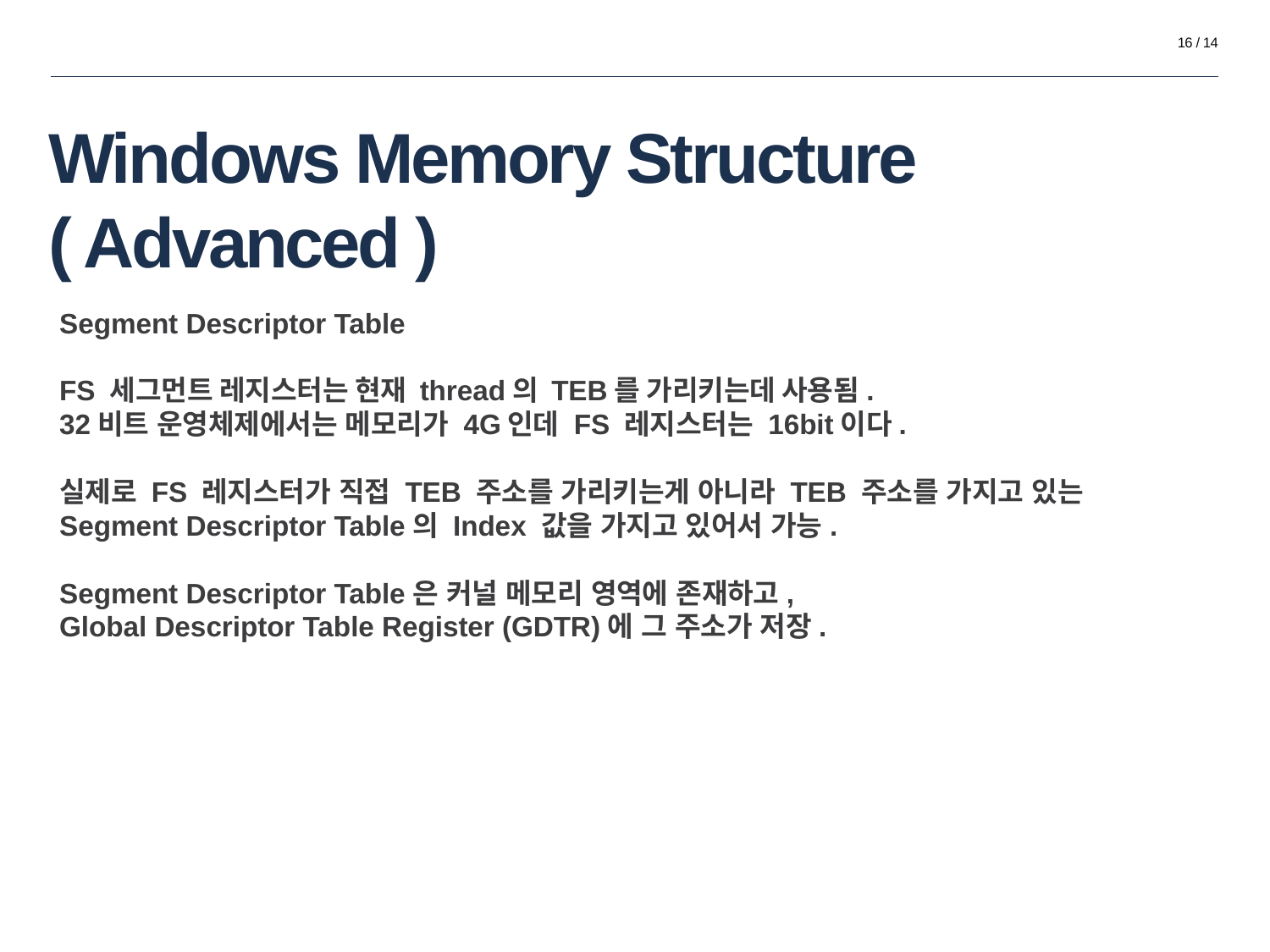

16 / 14
# Windows Memory Structure
( Advanced )
Segment Descriptor Table

FS 세그먼트 레지스터는 현재 thread의 TEB를 가리키는데 사용됨.
32비트 운영체제에서는 메모리가 4G인데 FS 레지스터는 16bit이다.

실제로 FS 레지스터가 직접 TEB 주소를 가리키는게 아니라 TEB 주소를 가지고 있는 Segment Descriptor Table의 Index 값을 가지고 있어서 가능.

Segment Descriptor Table은 커널 메모리 영역에 존재하고,
Global Descriptor Table Register (GDTR)에 그 주소가 저장.